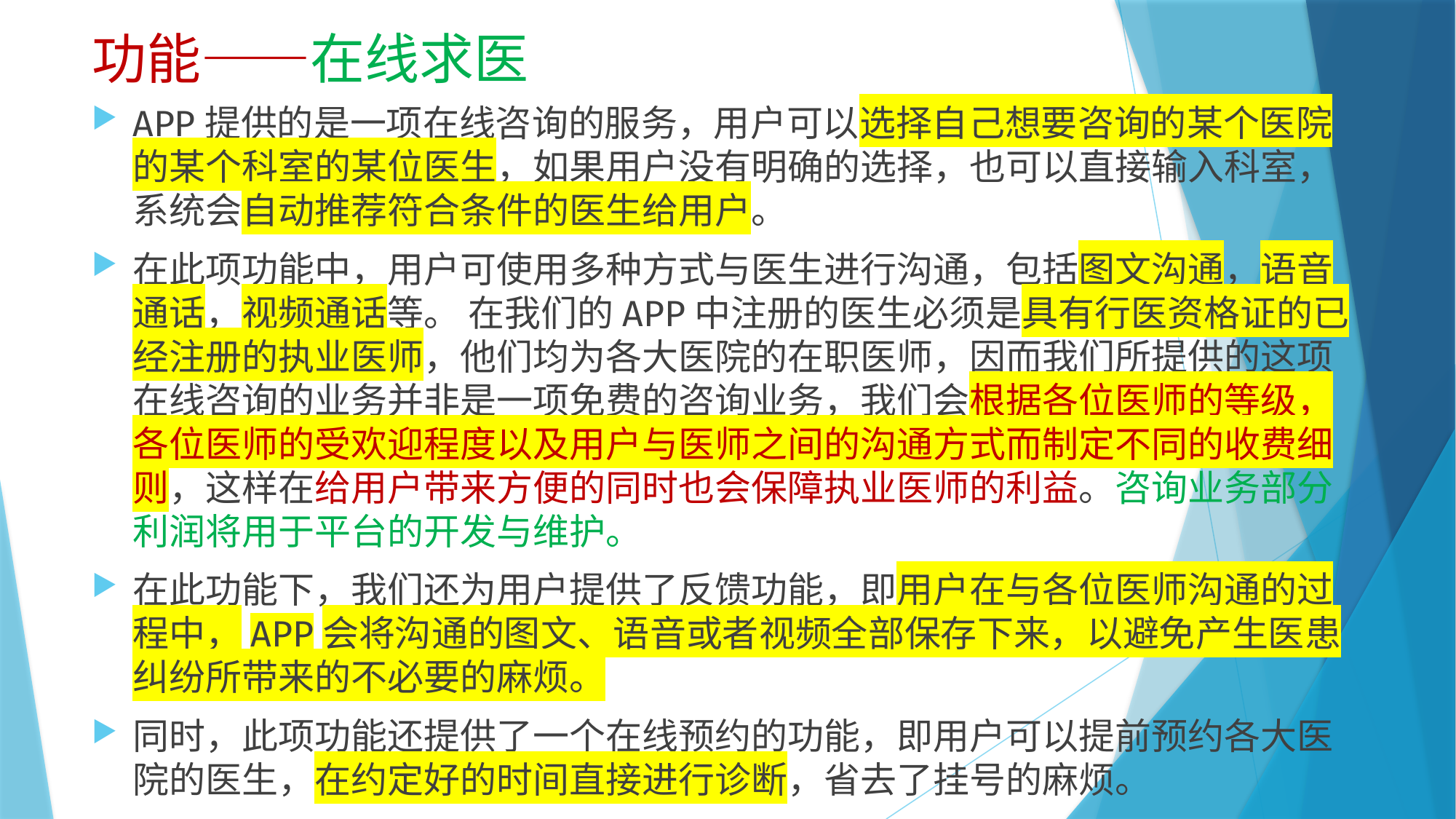

功能——在线求医
APP提供的是一项在线咨询的服务，用户可以选择自己想要咨询的某个医院的某个科室的某位医生，如果用户没有明确的选择，也可以直接输入科室，系统会自动推荐符合条件的医生给用户。
在此项功能中，用户可使用多种方式与医生进行沟通，包括图文沟通，语音通话，视频通话等。 在我们的APP中注册的医生必须是具有行医资格证的已经注册的执业医师，他们均为各大医院的在职医师，因而我们所提供的这项在线咨询的业务并非是一项免费的咨询业务，我们会根据各位医师的等级，各位医师的受欢迎程度以及用户与医师之间的沟通方式而制定不同的收费细则，这样在给用户带来方便的同时也会保障执业医师的利益。咨询业务部分利润将用于平台的开发与维护。
在此功能下，我们还为用户提供了反馈功能，即用户在与各位医师沟通的过程中，APP会将沟通的图文、语音或者视频全部保存下来，以避免产生医患纠纷所带来的不必要的麻烦。
同时，此项功能还提供了一个在线预约的功能，即用户可以提前预约各大医院的医生，在约定好的时间直接进行诊断，省去了挂号的麻烦。